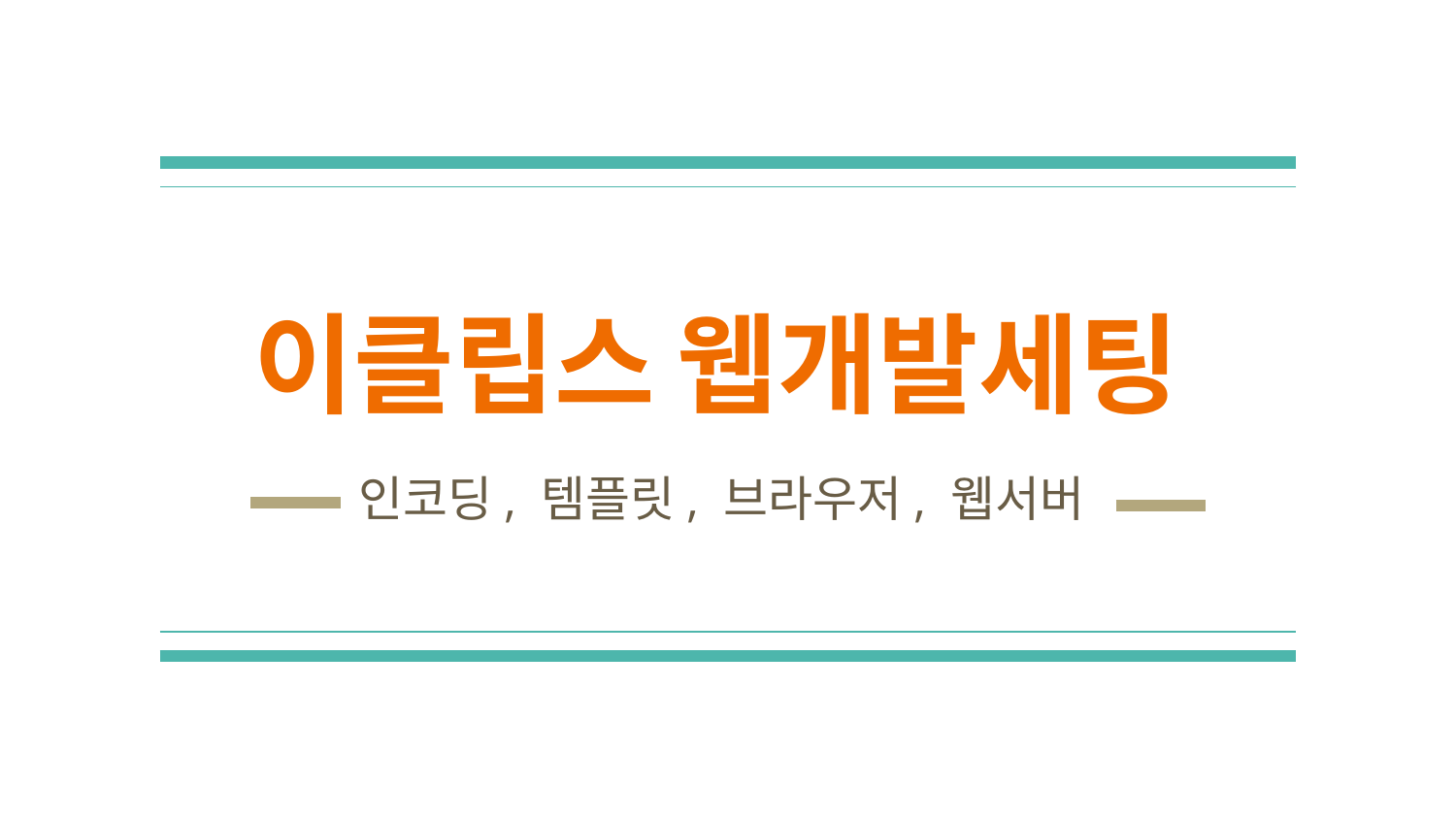

# 이클립스 웹개발세팅
인코딩, 템플릿, 브라우저, 웹서버